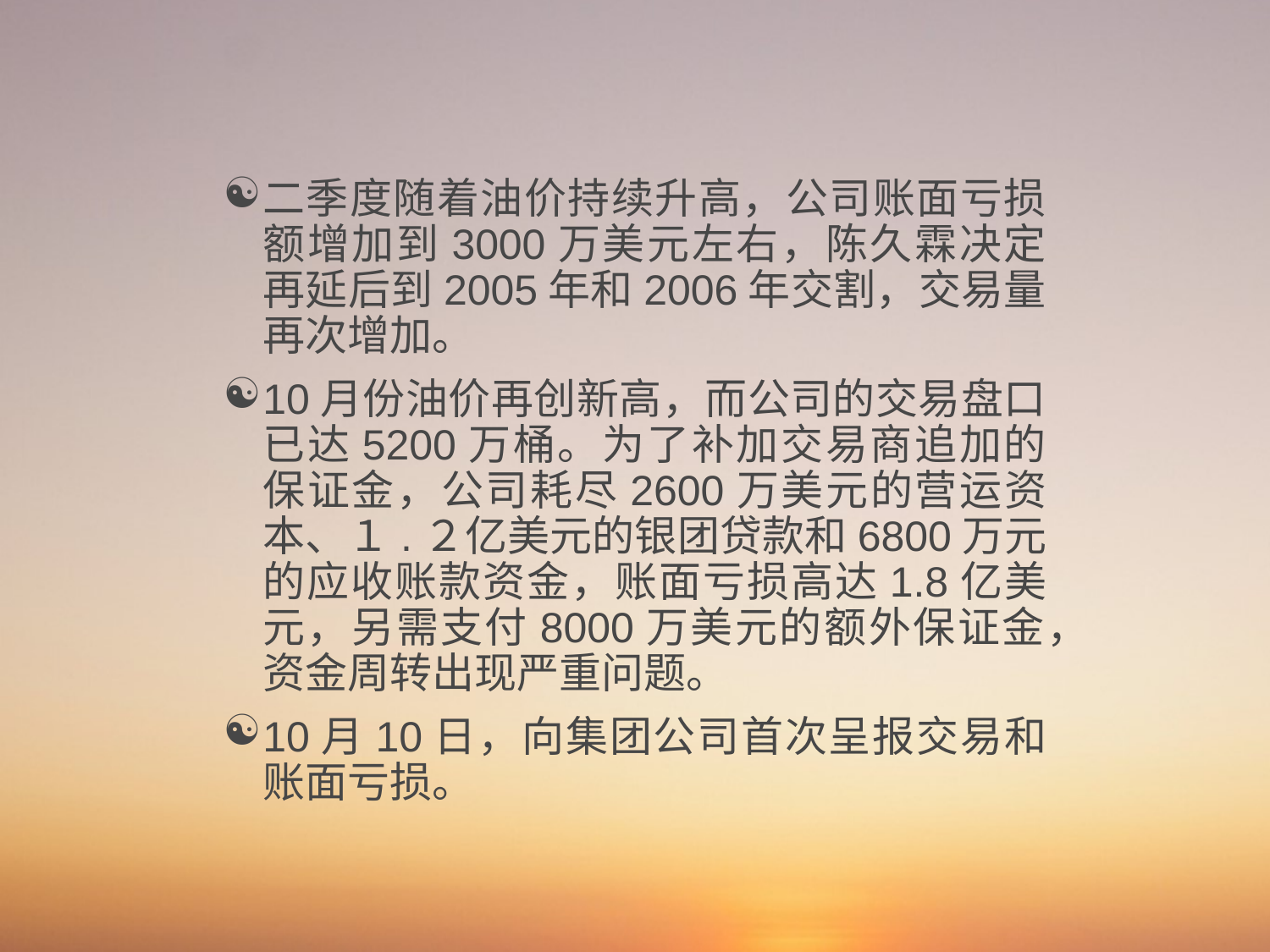

#
二季度随着油价持续升高，公司账面亏损额增加到3000万美元左右，陈久霖决定再延后到2005年和2006年交割，交易量再次增加。
10月份油价再创新高，而公司的交易盘口已达5200万桶。为了补加交易商追加的保证金，公司耗尽2600万美元的营运资本、１.２亿美元的银团贷款和6800万元的应收账款资金，账面亏损高达1.8亿美元，另需支付8000万美元的额外保证金，资金周转出现严重问题。
10月10日，向集团公司首次呈报交易和账面亏损。